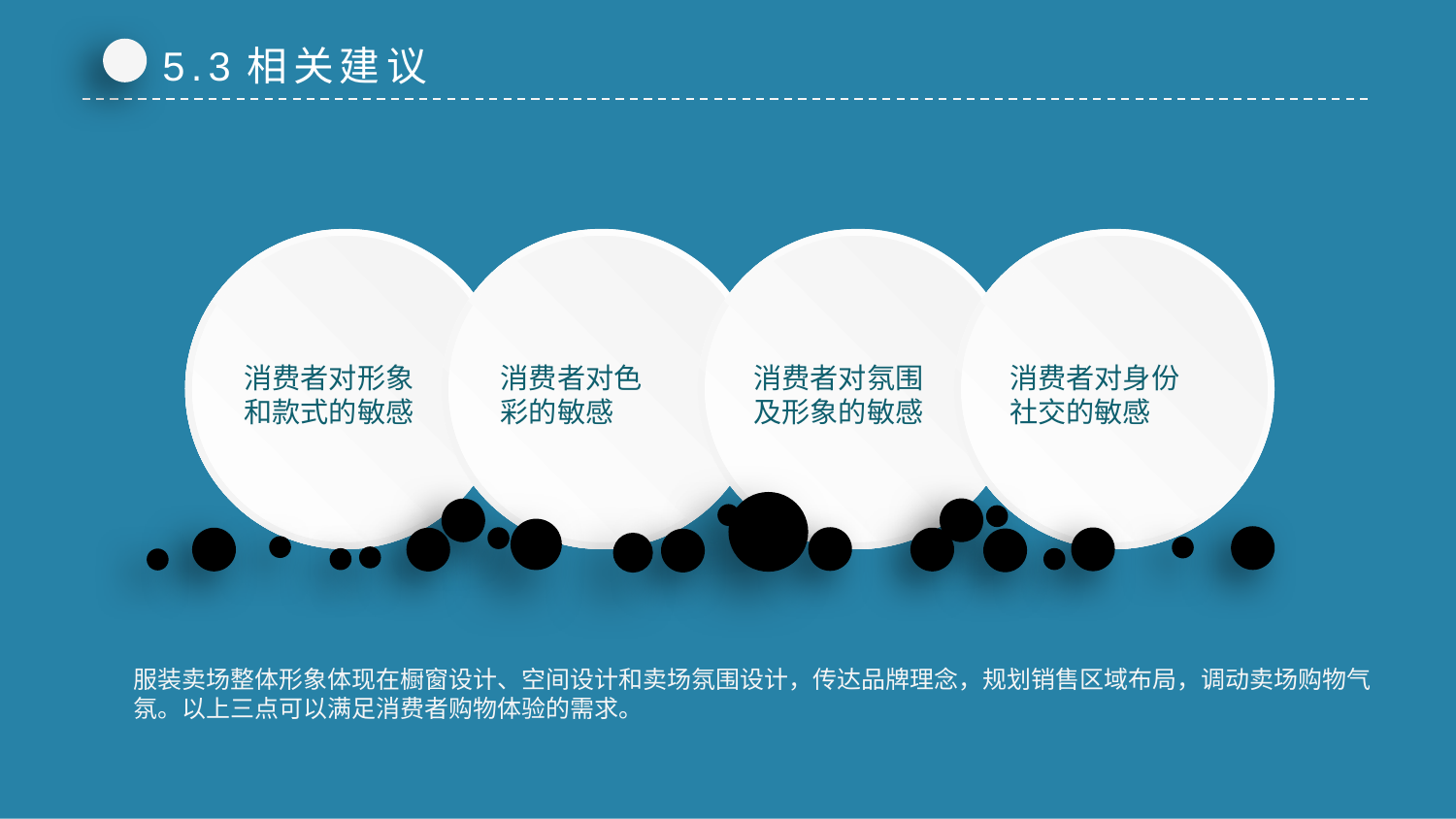

5.3相关建议

消费者对形象
和款式的敏感
消费者对色
彩的敏感
消费者对氛围
及形象的敏感
消费者对身份
社交的敏感

服装卖场整体形象体现在橱窗设计、空间设计和卖场氛围设计，传达品牌理念，规划销售区域布局，调动卖场购物气
氛。以上三点可以满足消费者购物体验的需求。
延时符